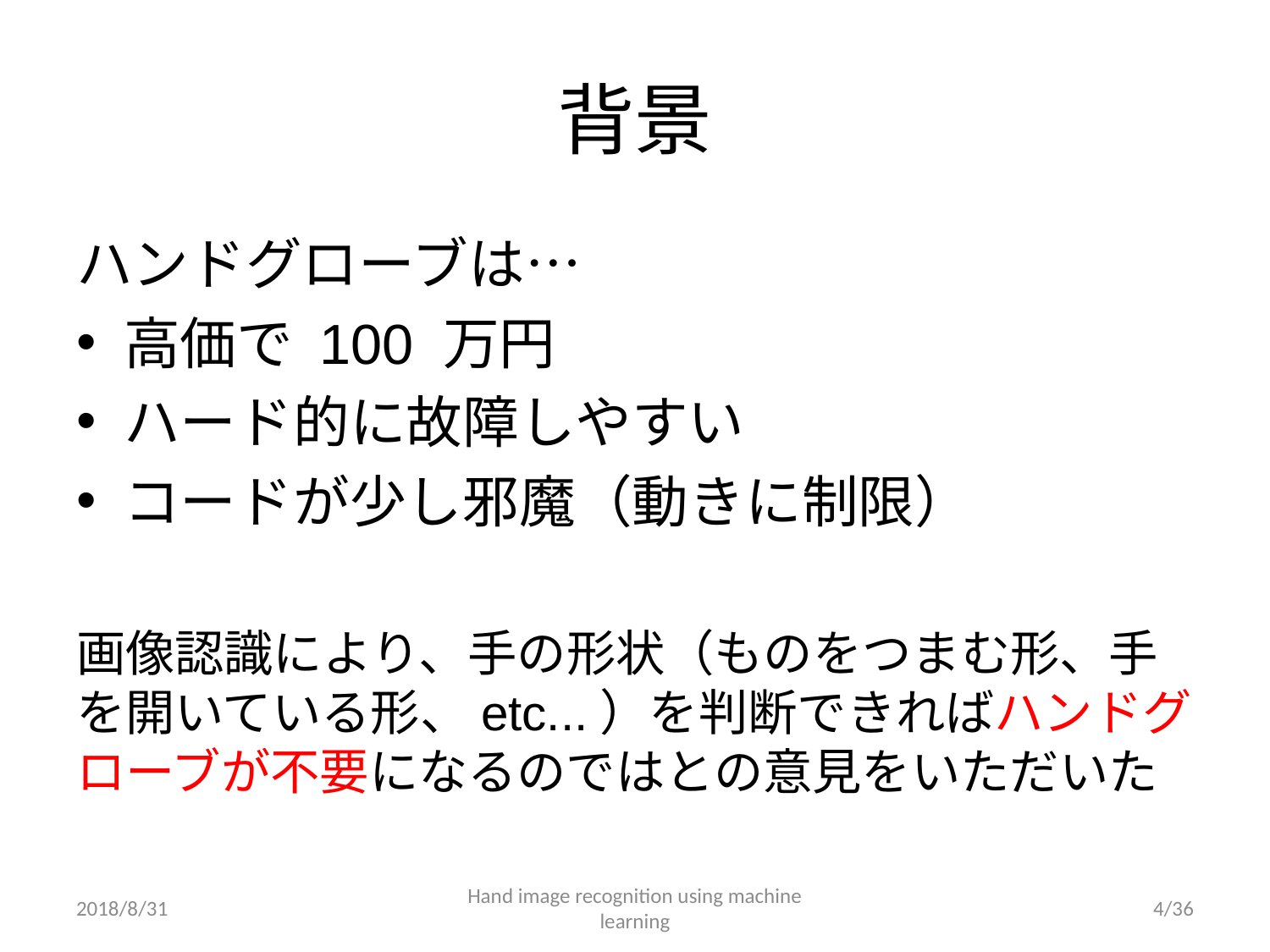

# 背景
ハンドグローブは…
高価で 100 万円
ハード的に故障しやすい
コードが少し邪魔（動きに制限）

画像認識により、手の形状（ものをつまむ形、手を開いている形、etc...）を判断できればハンドグローブが不要になるのではとの意見をいただいた

2018/8/31
Hand image recognition using machine learning
4/36